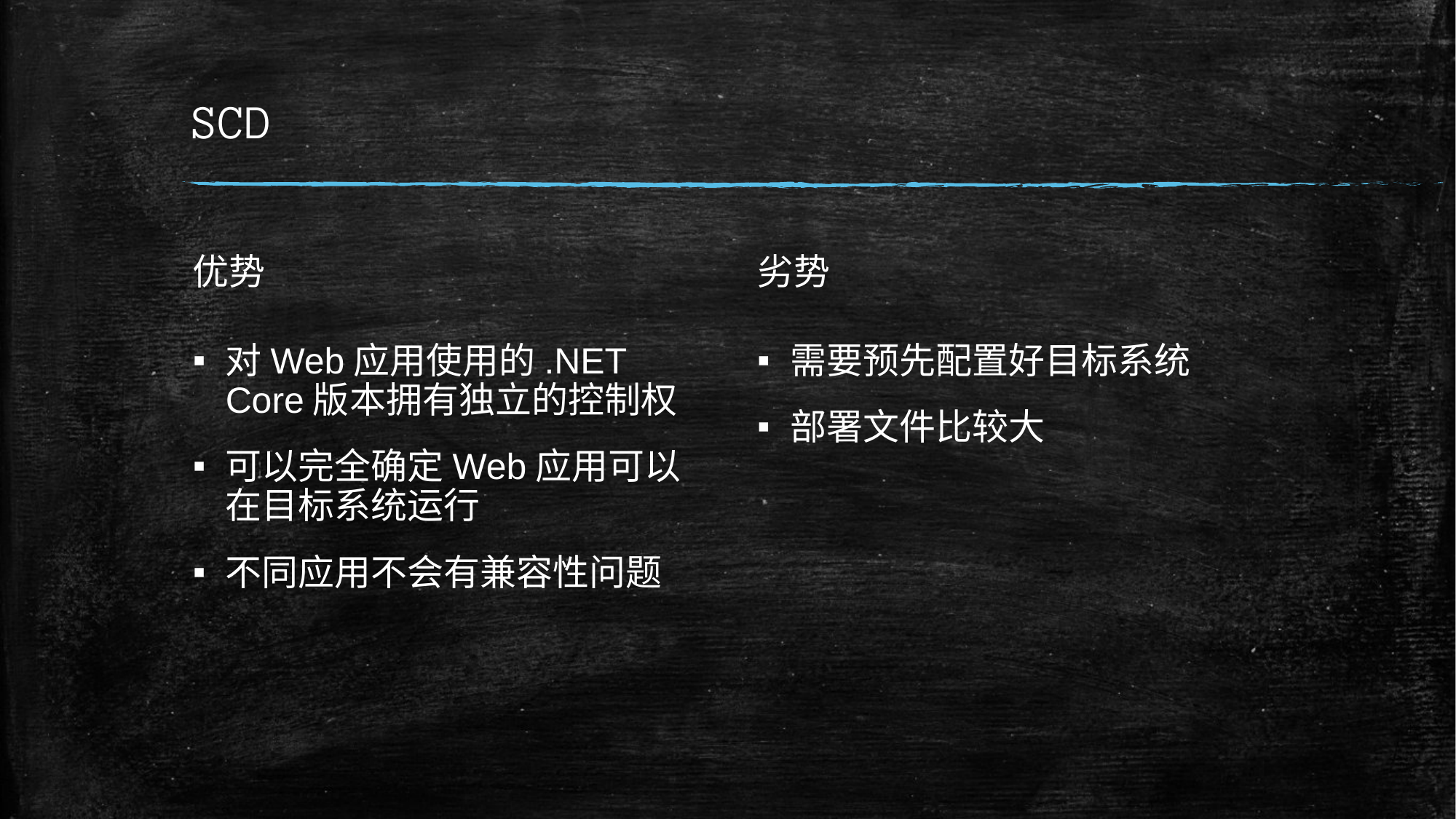

# SCD
优势
劣势
对Web应用使用的.NET Core版本拥有独立的控制权
可以完全确定Web应用可以在目标系统运行
不同应用不会有兼容性问题
需要预先配置好目标系统
部署文件比较大